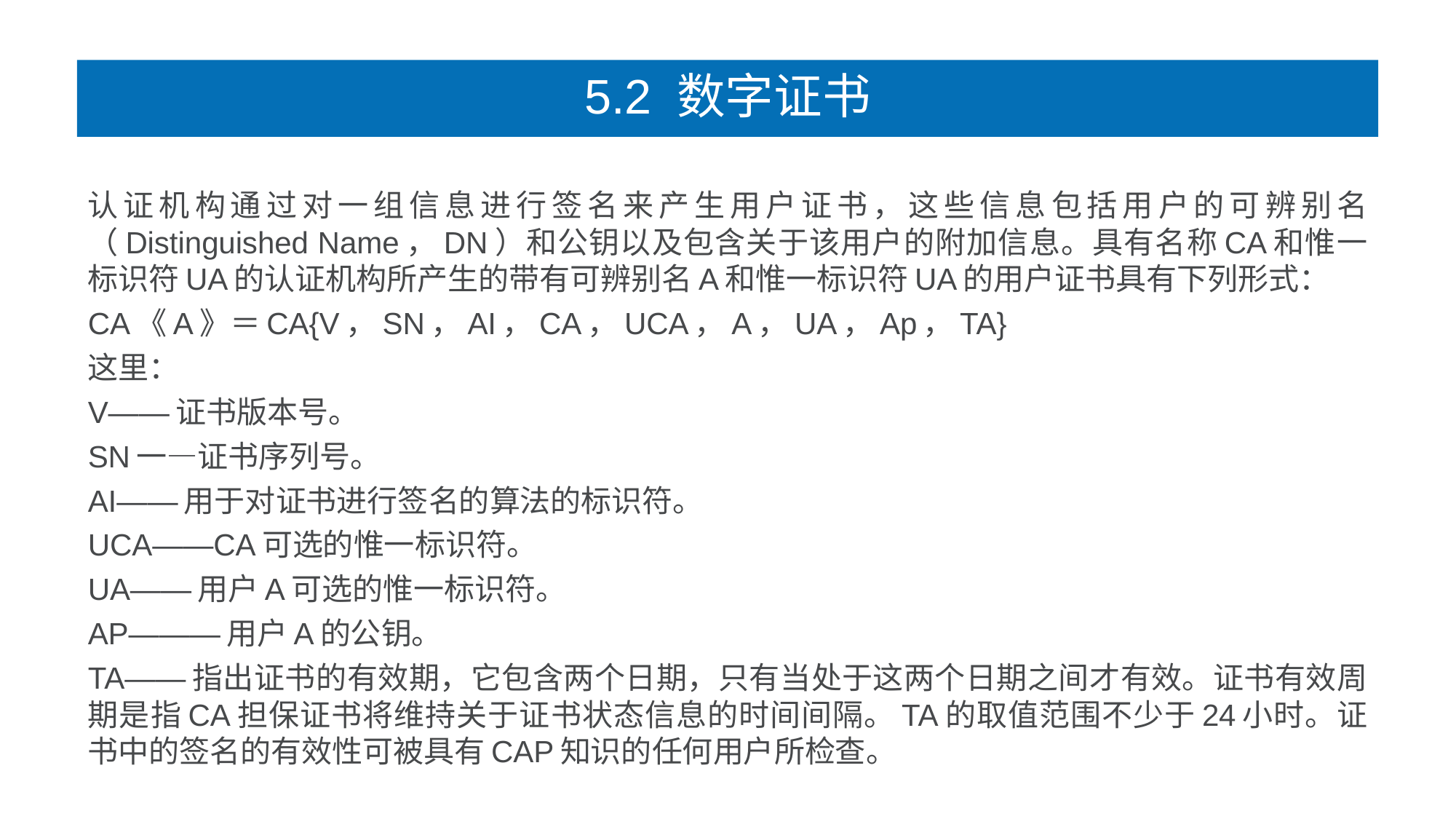

# 5.2 数字证书
认证机构通过对一组信息进行签名来产生用户证书，这些信息包括用户的可辨别名（Distinguished Name，DN）和公钥以及包含关于该用户的附加信息。具有名称CA和惟一标识符UA的认证机构所产生的带有可辨别名A和惟一标识符UA的用户证书具有下列形式：
CA《A》＝CA{V，SN，AI，CA，UCA，A，UA，Ap，TA}
这里：
V——证书版本号。
SN一—证书序列号。
AI——用于对证书进行签名的算法的标识符。
UCA——CA可选的惟一标识符。
UA——用户A可选的惟一标识符。
AP———用户A的公钥。
TA——指出证书的有效期，它包含两个日期，只有当处于这两个日期之间才有效。证书有效周期是指CA担保证书将维持关于证书状态信息的时间间隔。TA的取值范围不少于24小时。证书中的签名的有效性可被具有CAP知识的任何用户所检查。